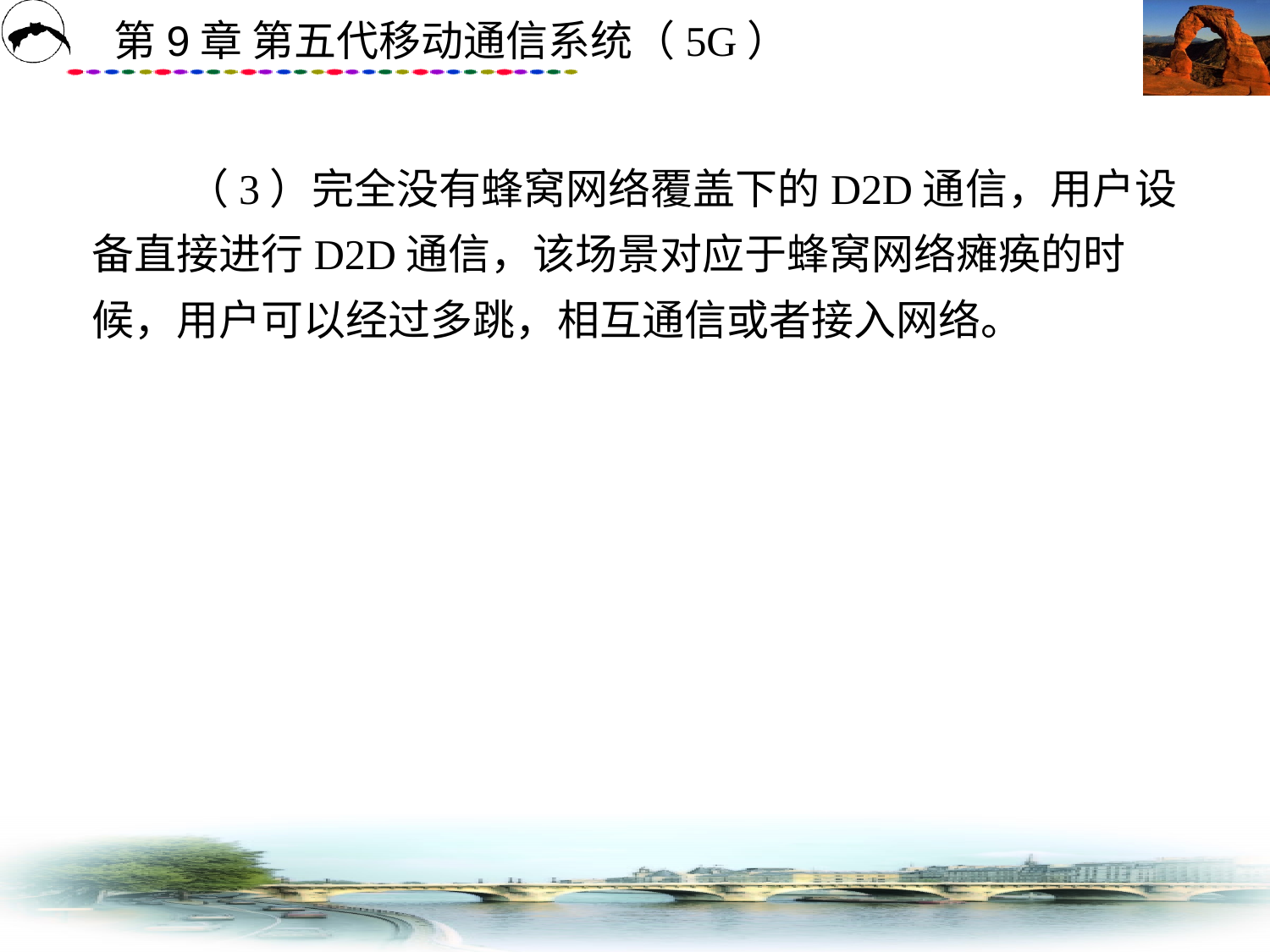

# （3）完全没有蜂窝网络覆盖下的D2D通信，用户设备直接进行D2D通信，该场景对应于蜂窝网络瘫痪的时候，用户可以经过多跳，相互通信或者接入网络。